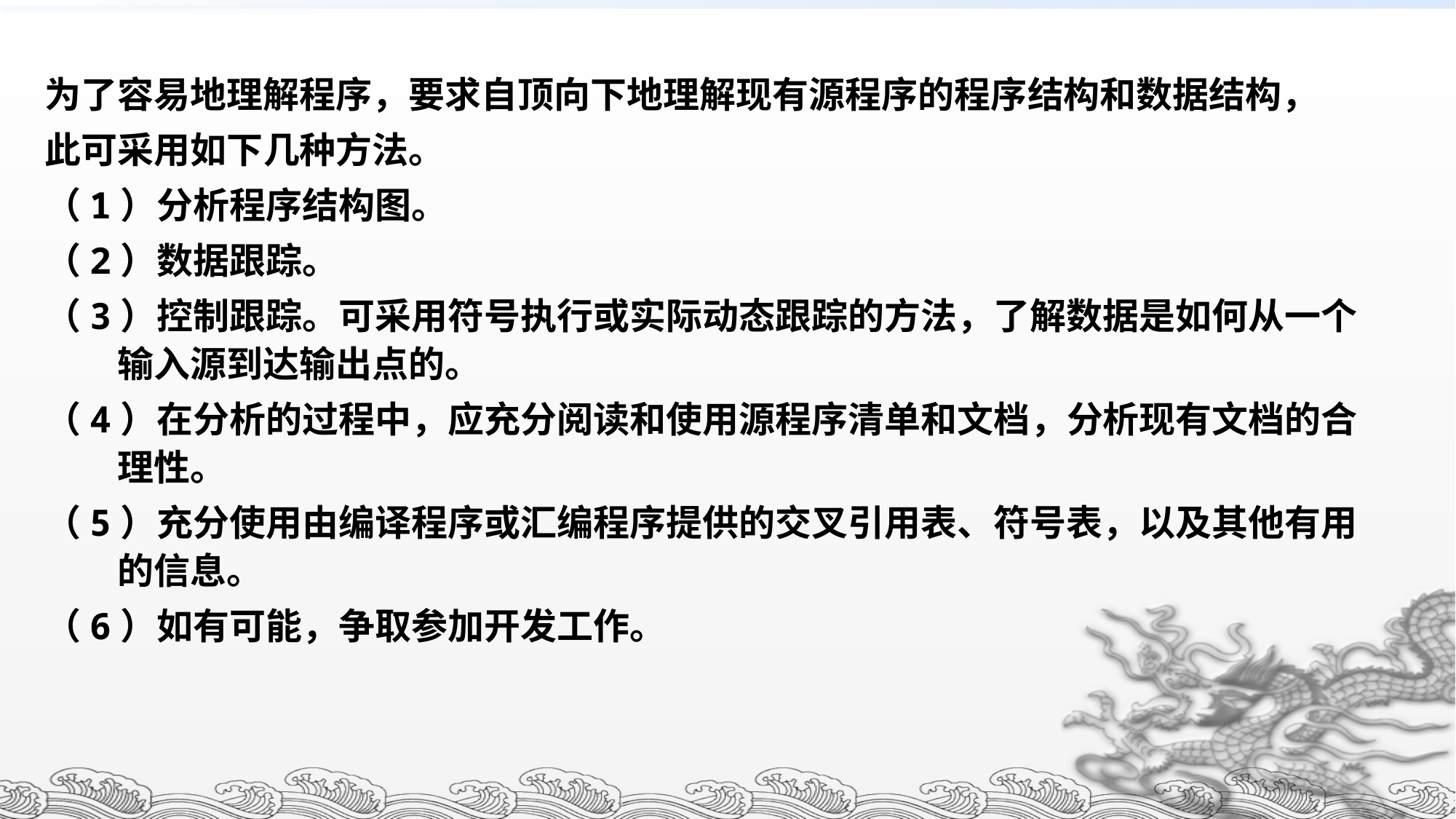

为了容易地理解程序，要求自顶向下地理解现有源程序的程序结构和数据结构，
此可采用如下几种方法。
（1）分析程序结构图。
（2）数据跟踪。
（3）控制跟踪。可采用符号执行或实际动态跟踪的方法，了解数据是如何从一个输入源到达输出点的。
（4）在分析的过程中，应充分阅读和使用源程序清单和文档，分析现有文档的合理性。
（5）充分使用由编译程序或汇编程序提供的交叉引用表、符号表，以及其他有用的信息。
（6）如有可能，争取参加开发工作。